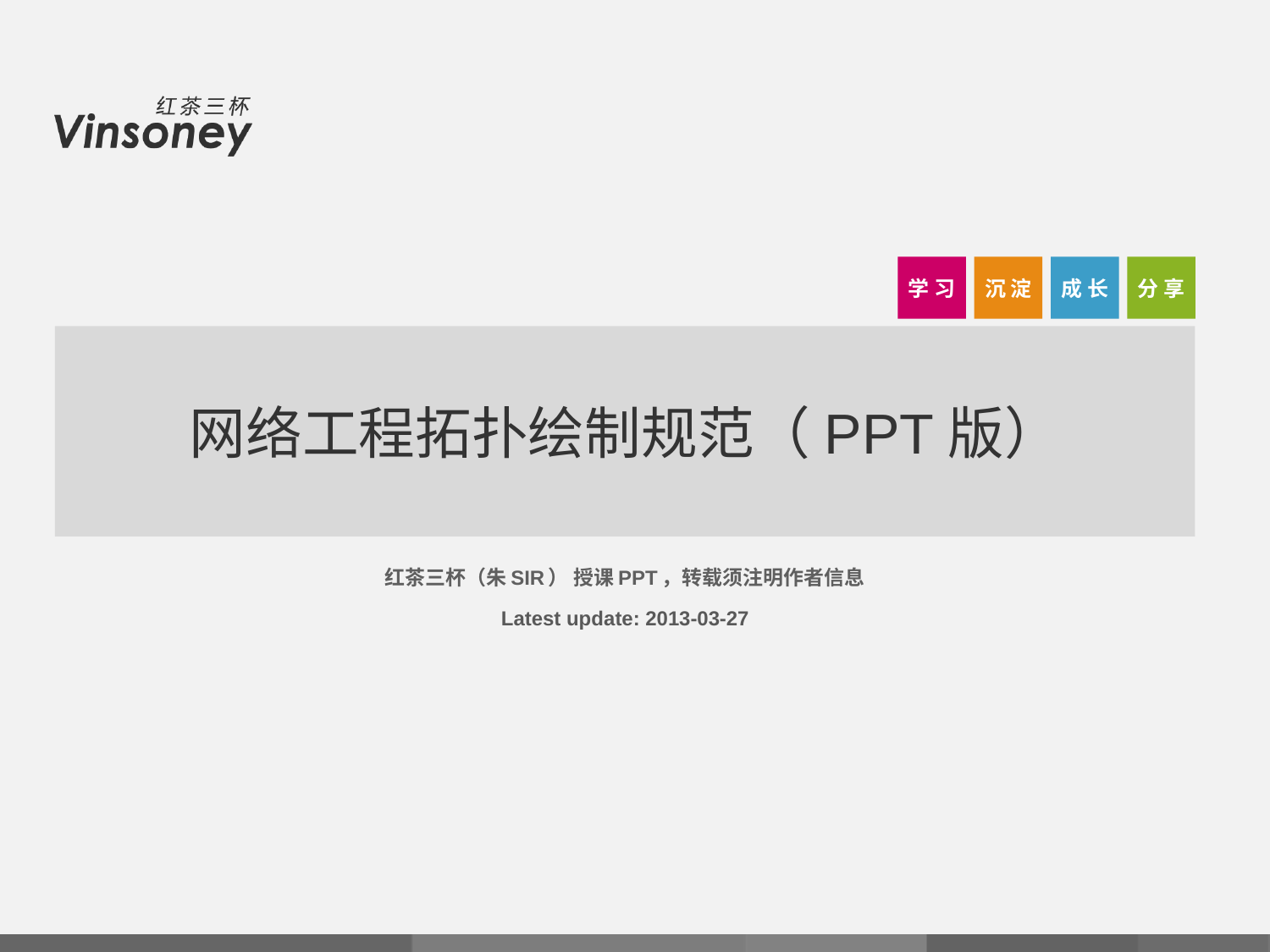

# 网络工程拓扑绘制规范（PPT版）
红茶三杯（朱SIR） 授课PPT，转载须注明作者信息
Latest update: 2013-03-27